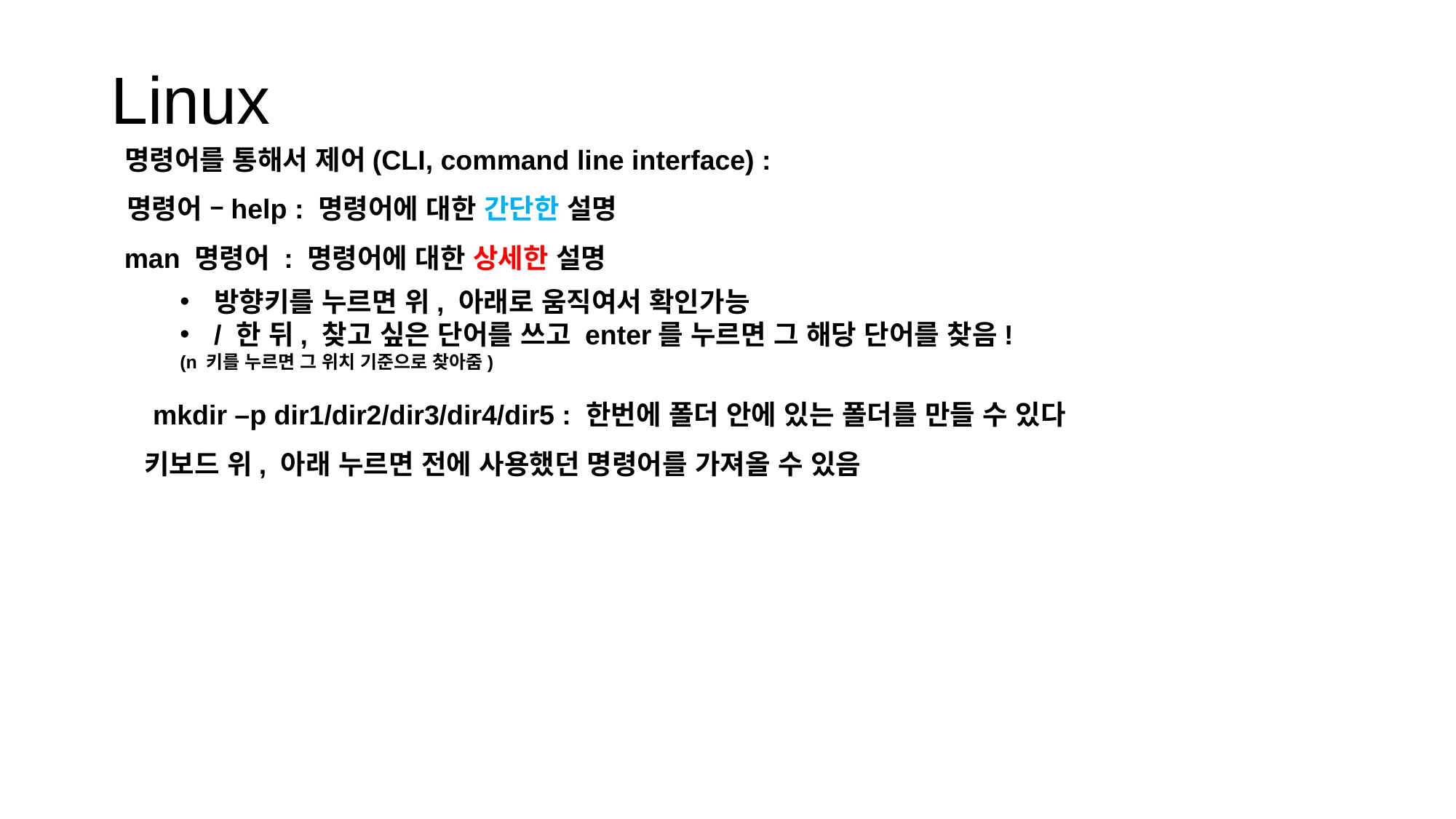

# Linux
명령어를 통해서 제어(CLI, command line interface) :
명령어 –help : 명령어에 대한 간단한 설명
man 명령어 : 명령어에 대한 상세한 설명
방향키를 누르면 위, 아래로 움직여서 확인가능
/ 한 뒤, 찾고 싶은 단어를 쓰고 enter를 누르면 그 해당 단어를 찾음!
(n 키를 누르면 그 위치 기준으로 찾아줌)
mkdir –p dir1/dir2/dir3/dir4/dir5 : 한번에 폴더 안에 있는 폴더를 만들 수 있다
키보드 위, 아래 누르면 전에 사용했던 명령어를 가져올 수 있음